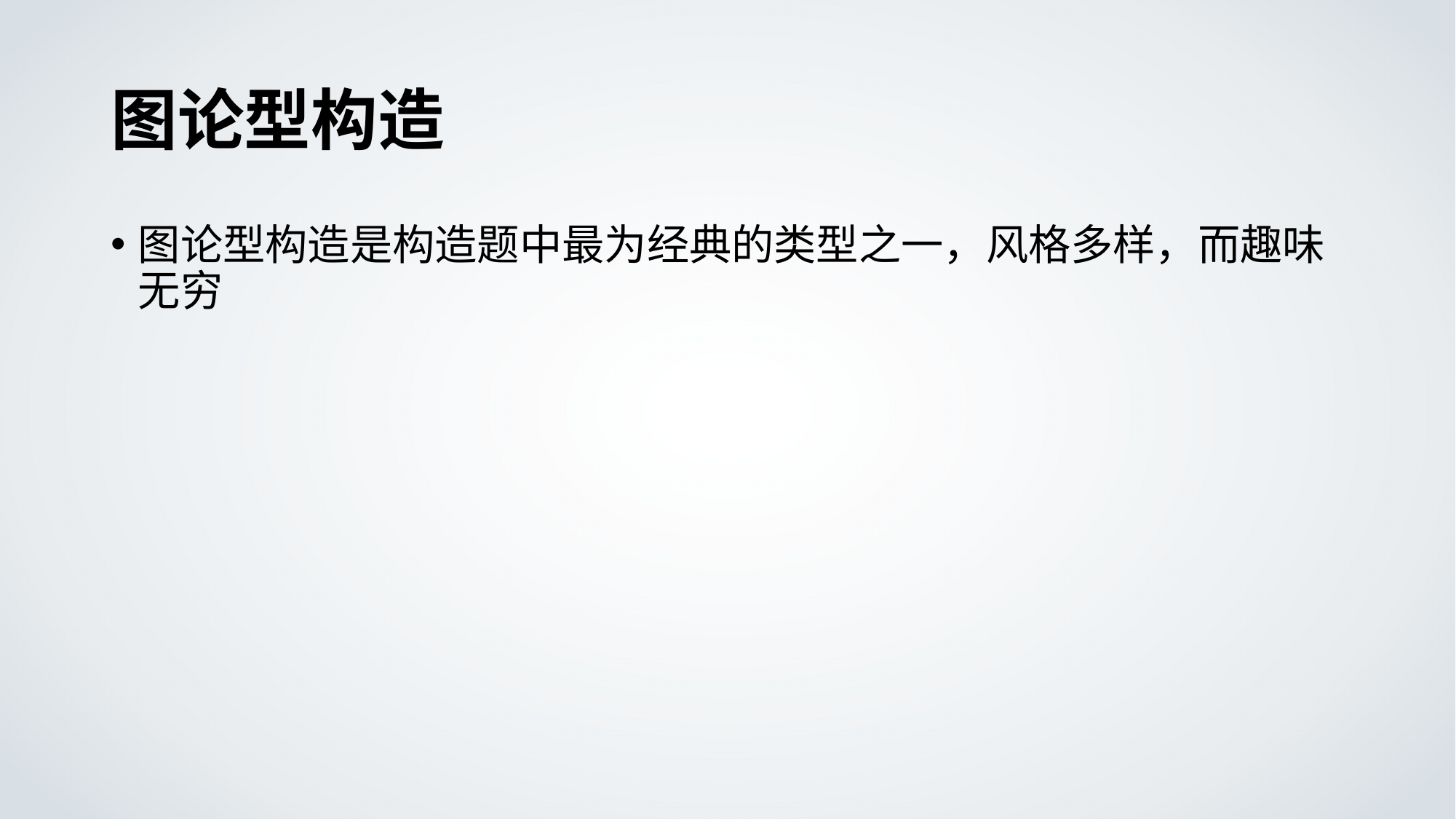

# 图论型构造
图论型构造是构造题中最为经典的类型之一，风格多样，而趣味无穷